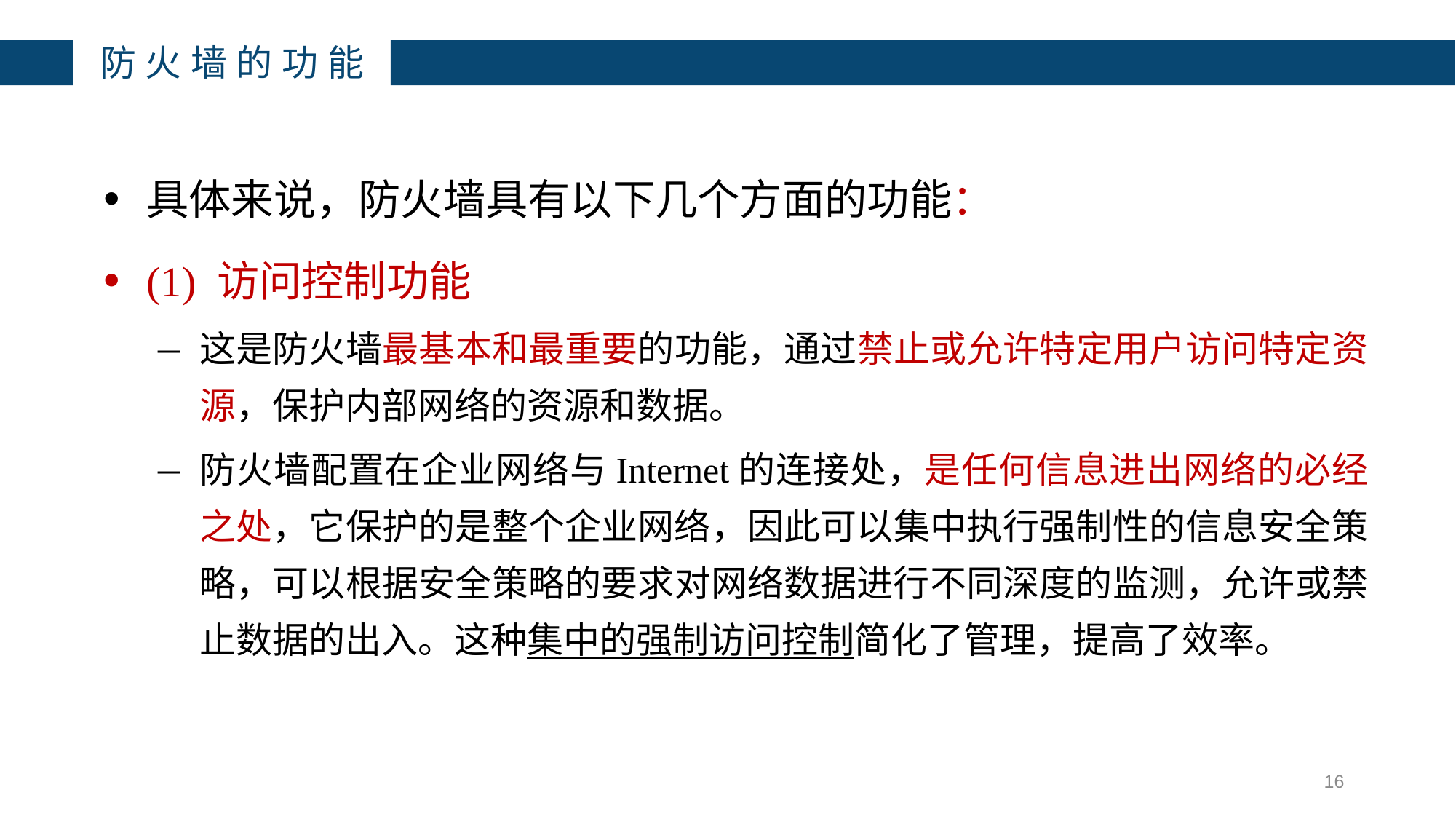

防火墙的功能

具体来说，防火墙具有以下几个方面的功能：
(1) 访问控制功能
这是防火墙最基本和最重要的功能，通过禁止或允许特定用户访问特定资源，保护内部网络的资源和数据。
防火墙配置在企业网络与Internet的连接处，是任何信息进出网络的必经之处，它保护的是整个企业网络，因此可以集中执行强制性的信息安全策略，可以根据安全策略的要求对网络数据进行不同深度的监测，允许或禁止数据的出入。这种集中的强制访问控制简化了管理，提高了效率。
16